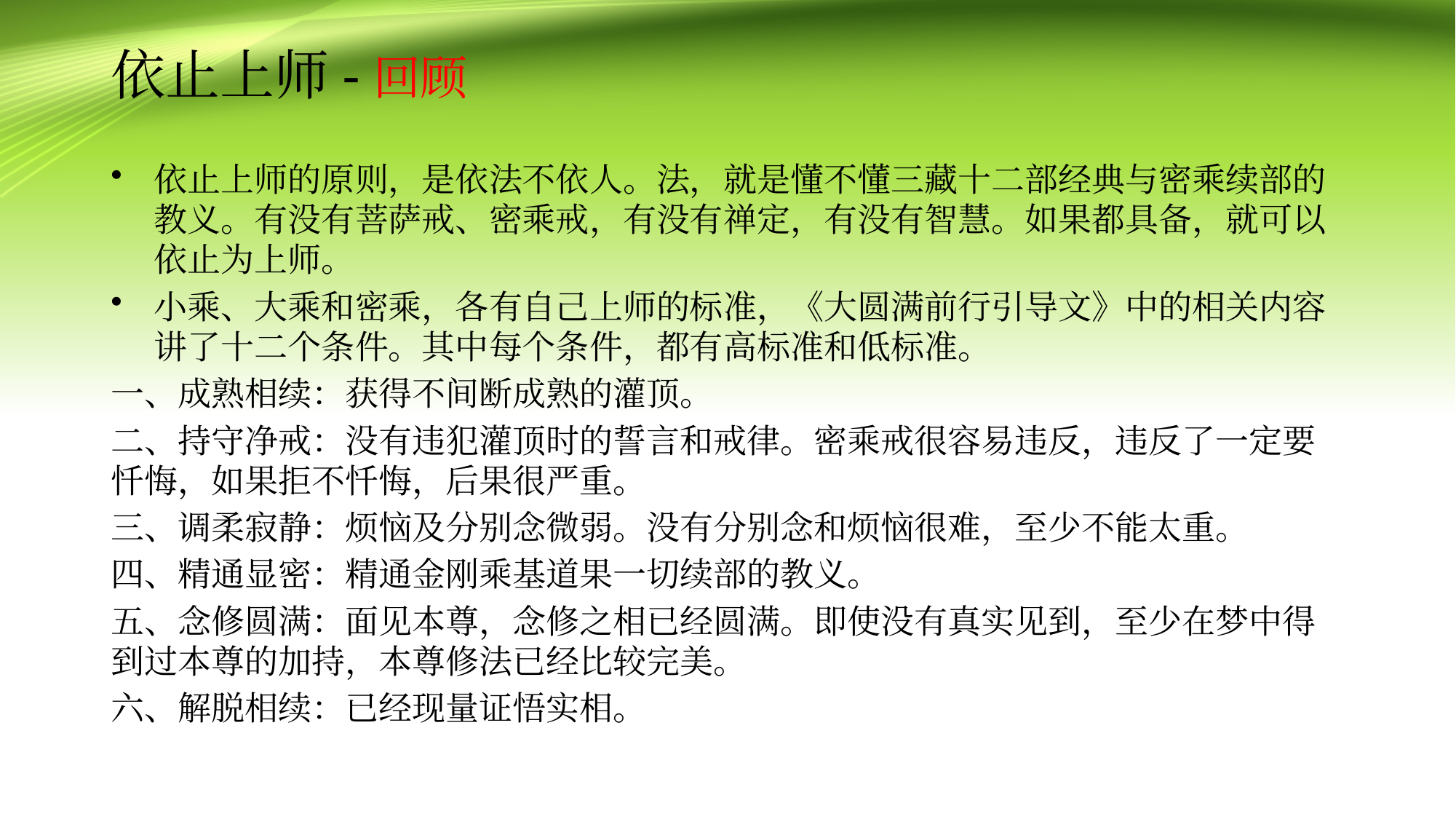

# 依止上师-回顾
依止上师的原则，是依法不依人。法，就是懂不懂三藏十二部经典与密乘续部的教义。有没有菩萨戒、密乘戒，有没有禅定，有没有智慧。如果都具备，就可以依止为上师。
小乘、大乘和密乘，各有自己上师的标准，《大圆满前行引导文》中的相关内容讲了十二个条件。其中每个条件，都有高标准和低标准。
一、成熟相续：获得不间断成熟的灌顶。
二、持守净戒：没有违犯灌顶时的誓言和戒律。密乘戒很容易违反，违反了一定要忏悔，如果拒不忏悔，后果很严重。
三、调柔寂静：烦恼及分别念微弱。没有分别念和烦恼很难，至少不能太重。
四、精通显密：精通金刚乘基道果一切续部的教义。
五、念修圆满：面见本尊，念修之相已经圆满。即使没有真实见到，至少在梦中得到过本尊的加持，本尊修法已经比较完美。
六、解脱相续：已经现量证悟实相。